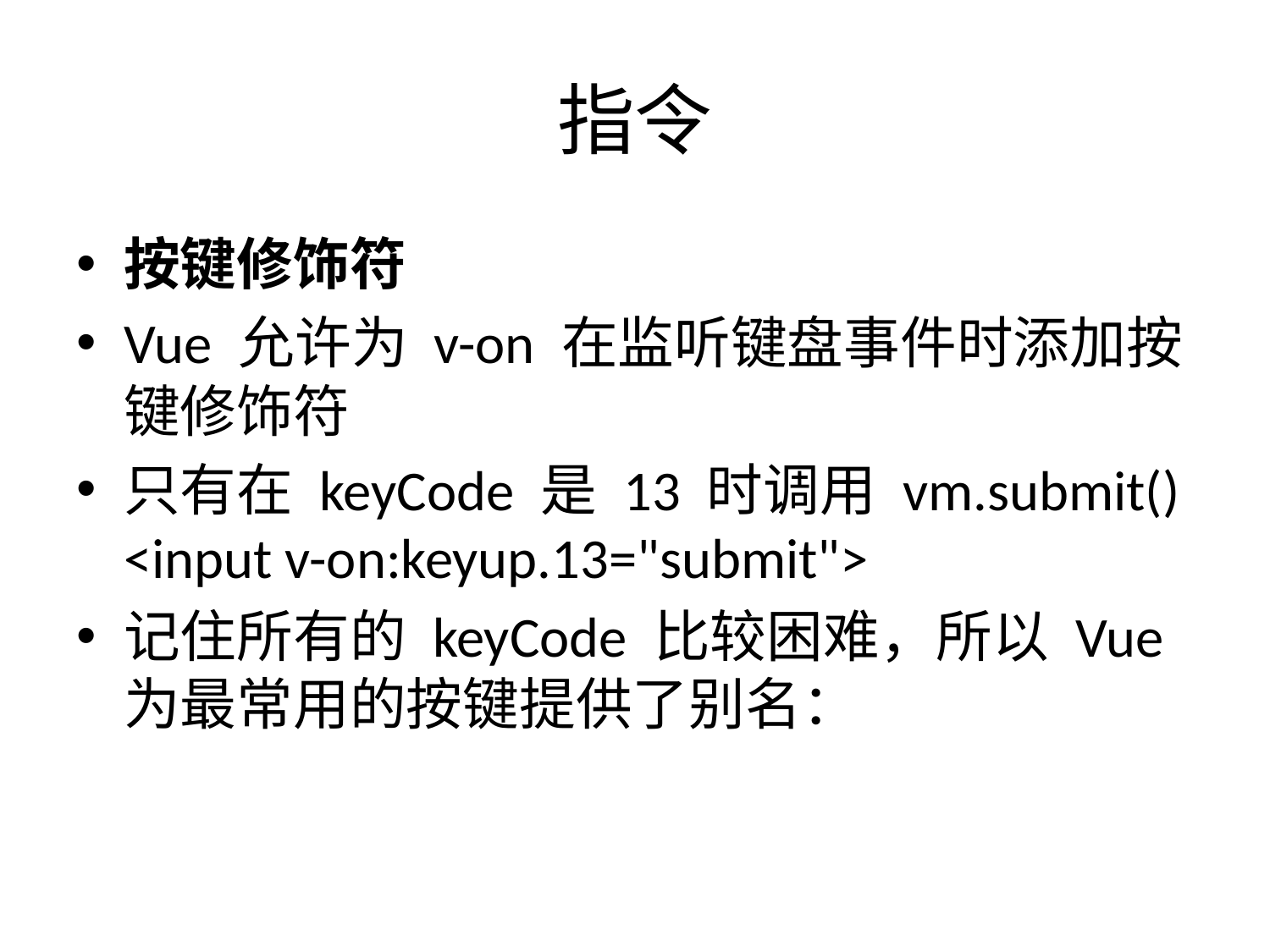

# 指令
按键修饰符
Vue 允许为 v-on 在监听键盘事件时添加按键修饰符
只有在 keyCode 是 13 时调用 vm.submit()  <input v-on:keyup.13="submit">
记住所有的 keyCode 比较困难，所以 Vue 为最常用的按键提供了别名：